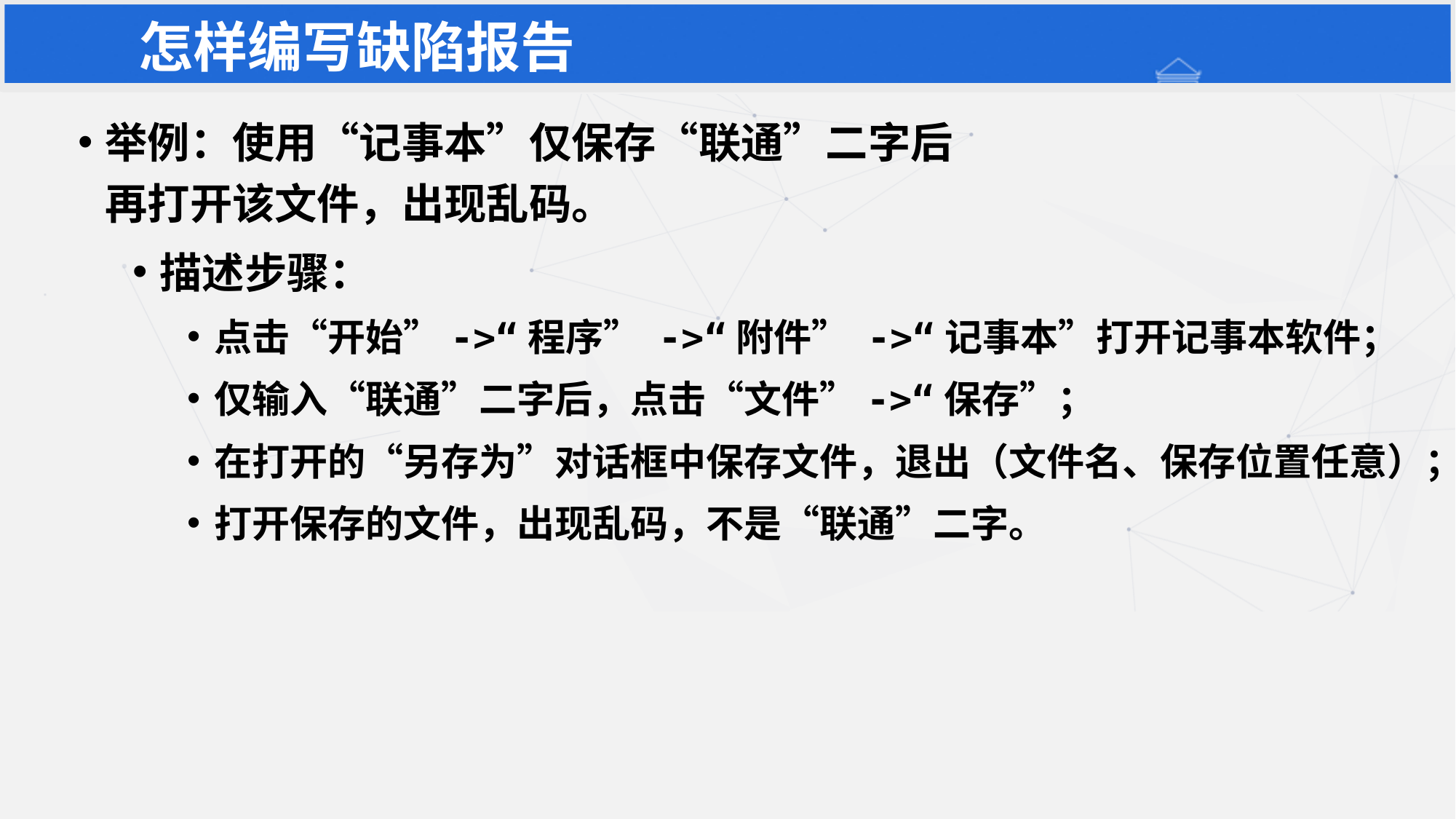

怎样编写缺陷报告
举例：使用“记事本”仅保存“联通”二字后
再打开该文件，出现乱码。
描述步骤：
点击“开始”->“程序” ->“附件” ->“记事本”打开记事本软件；
仅输入“联通”二字后，点击“文件”->“保存”；
在打开的“另存为”对话框中保存文件，退出（文件名、保存位置任意）；
打开保存的文件，出现乱码，不是“联通”二字。